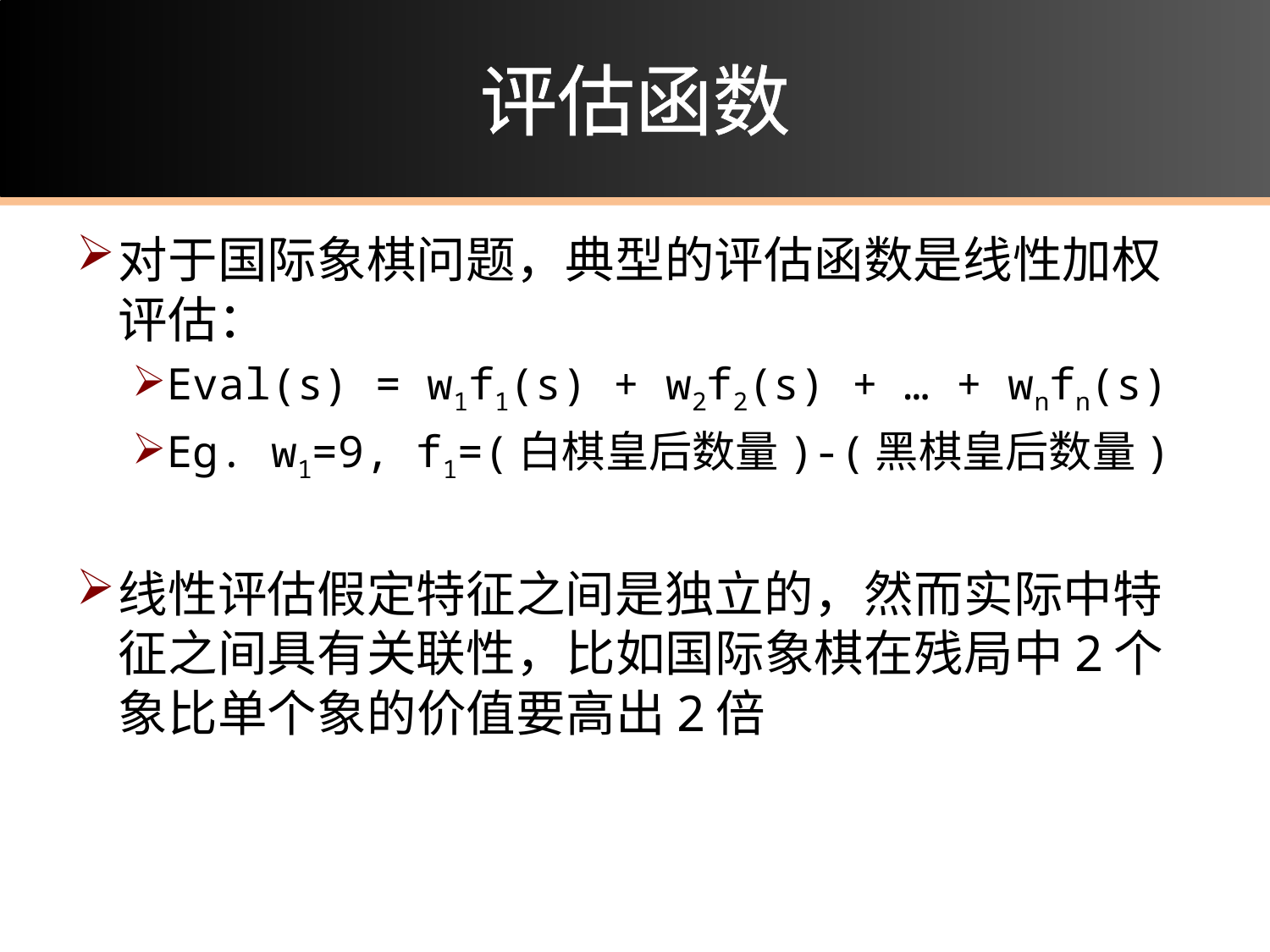

# 评估函数
对于国际象棋问题，典型的评估函数是线性加权评估：
Eval(s) = w1f1(s) + w2f2(s) + … + wnfn(s)
Eg. w1=9, f1=(白棋皇后数量)-(黑棋皇后数量)

线性评估假定特征之间是独立的，然而实际中特征之间具有关联性，比如国际象棋在残局中2个象比单个象的价值要高出2倍